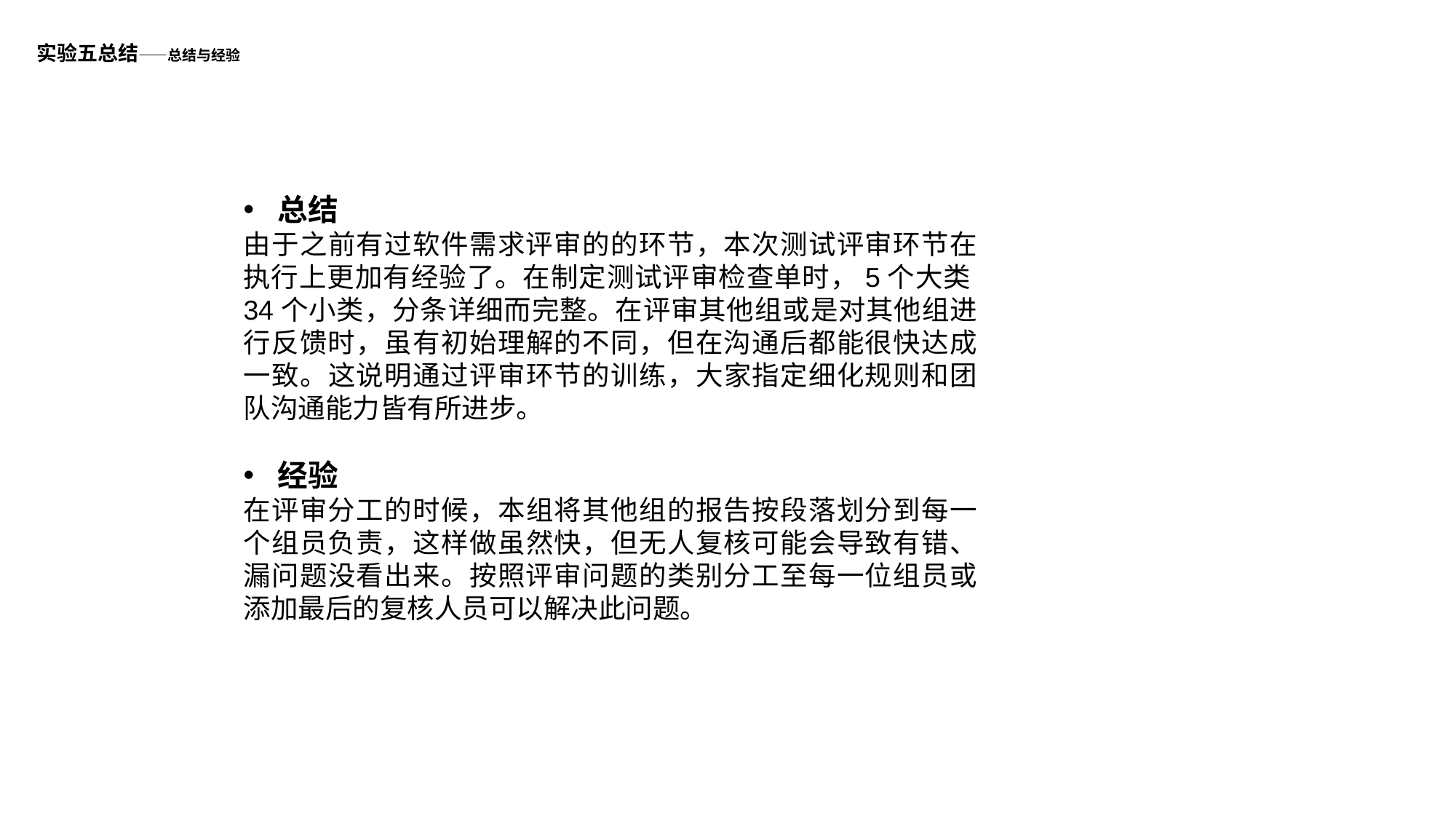

# 实验五总结——总结与经验
总结
由于之前有过软件需求评审的的环节，本次测试评审环节在执行上更加有经验了。在制定测试评审检查单时，5个大类34个小类，分条详细而完整。在评审其他组或是对其他组进行反馈时，虽有初始理解的不同，但在沟通后都能很快达成一致。这说明通过评审环节的训练，大家指定细化规则和团队沟通能力皆有所进步。

经验
在评审分工的时候，本组将其他组的报告按段落划分到每一个组员负责，这样做虽然快，但无人复核可能会导致有错、漏问题没看出来。按照评审问题的类别分工至每一位组员或添加最后的复核人员可以解决此问题。